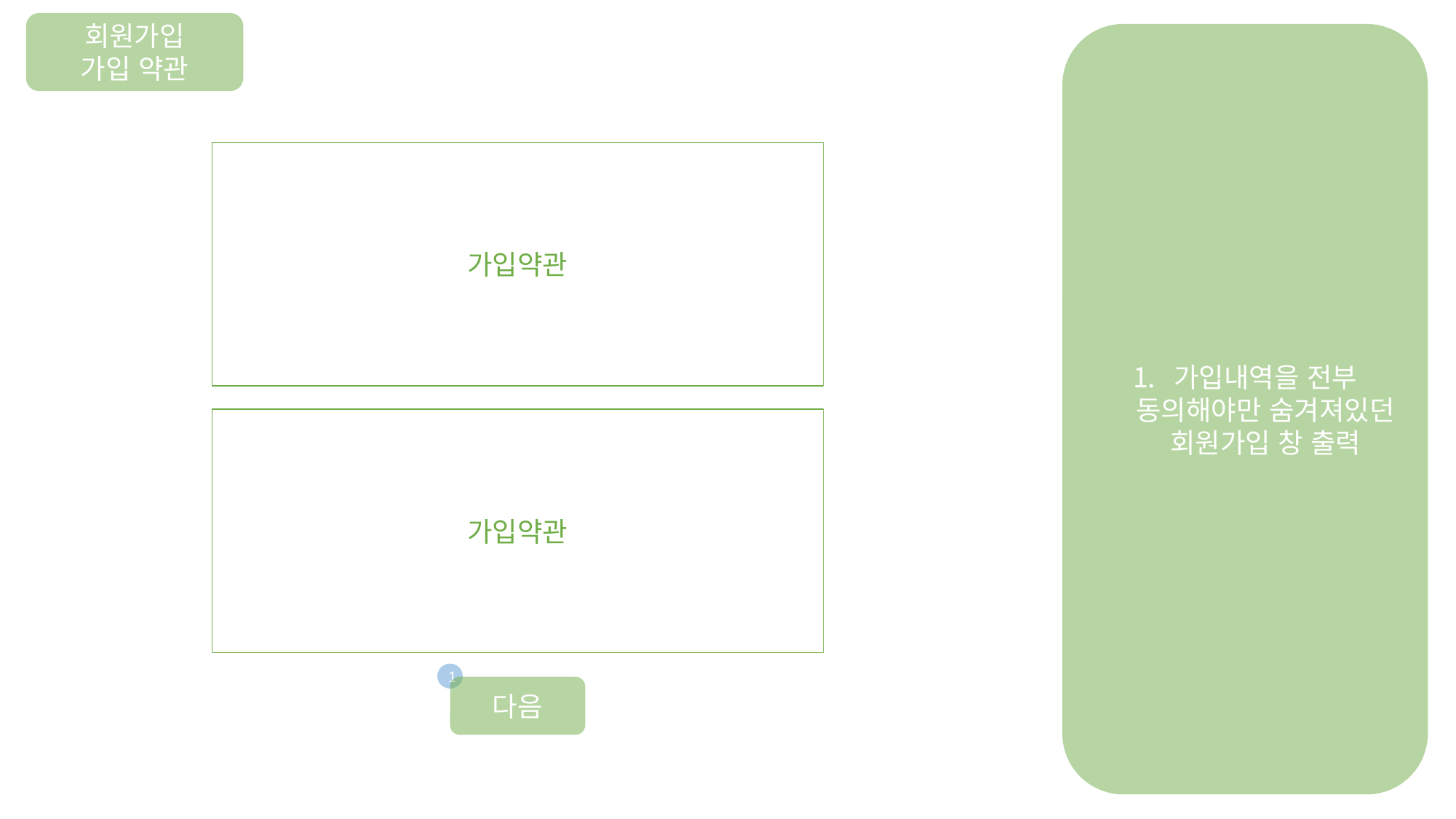

회원가입
가입 약관
가입내역을 전부 동의해야만 숨겨져있던 회원가입 창 출력
가입약관
가입약관
1
다음